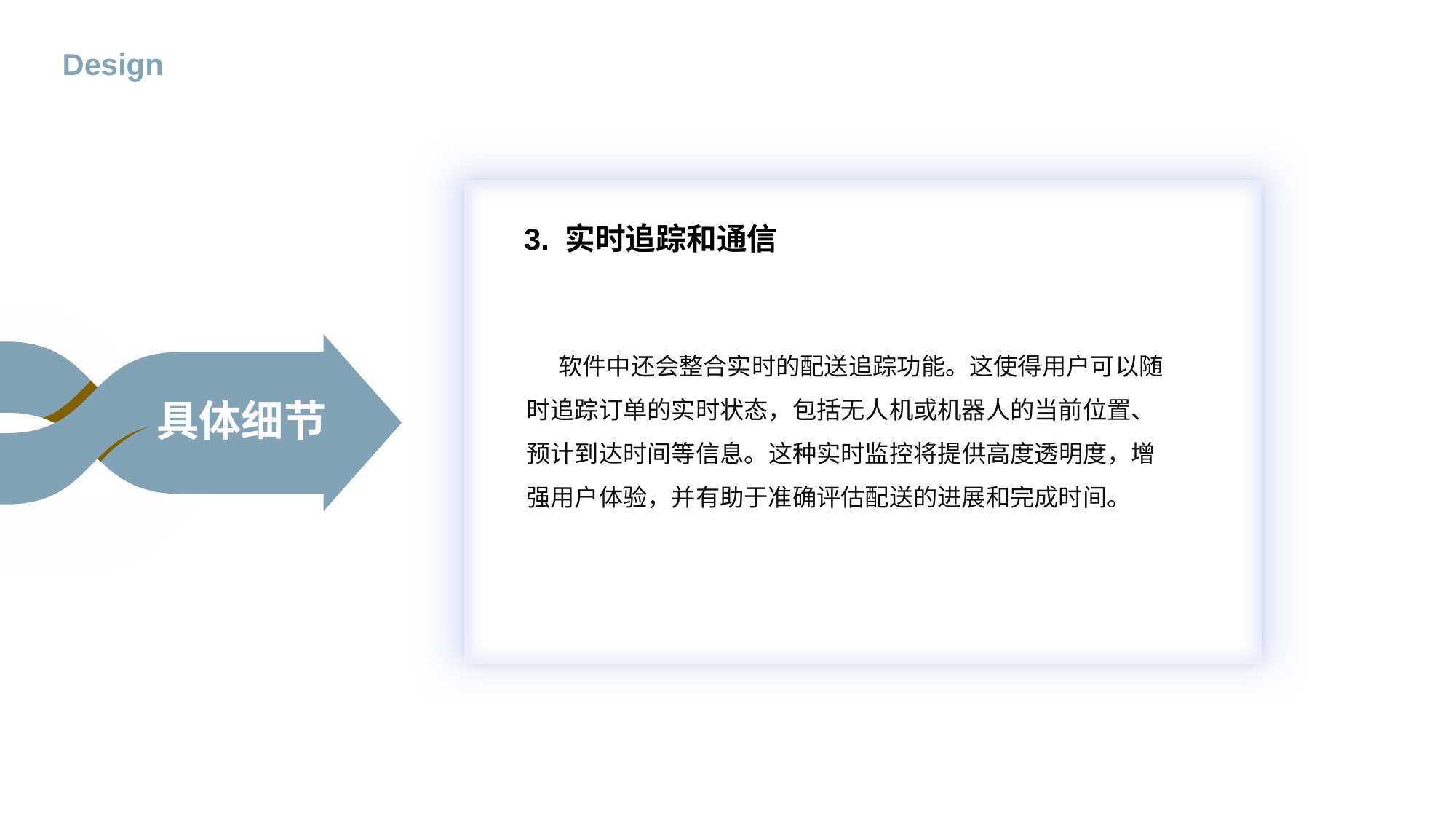

Design

3. 实时追踪和通信

具体细节
软件中还会整合实时的配送追踪功能。这使得用户可以随时追踪订单的实时状态，包括无人机或机器人的当前位置、预计到达时间等信息。这种实时监控将提供高度透明度，增强用户体验，并有助于准确评估配送的进展和完成时间。